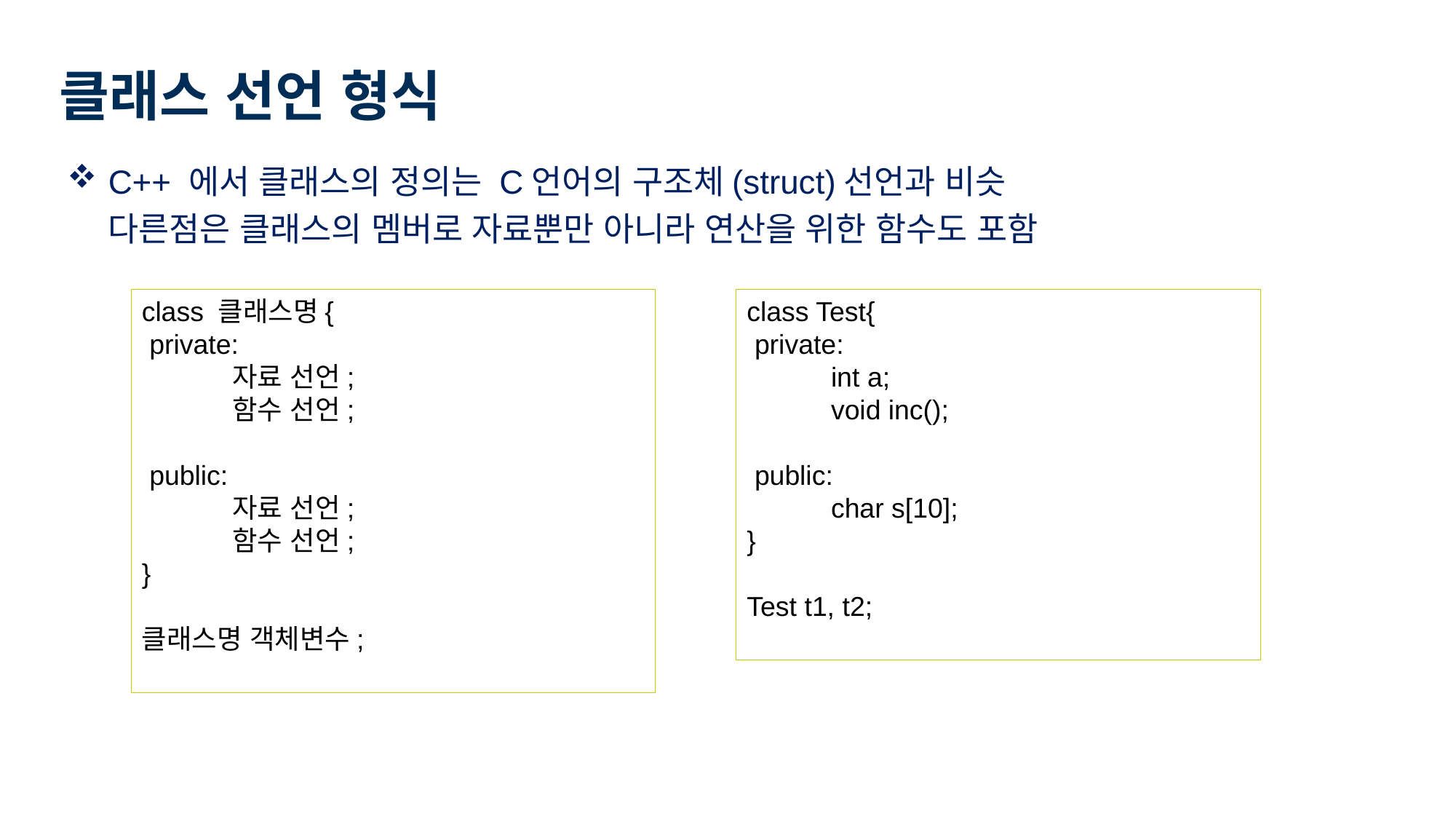

# 클래스 선언 형식
C++ 에서 클래스의 정의는 C언어의 구조체(struct)선언과 비슷
다른점은 클래스의 멤버로 자료뿐만 아니라 연산을 위한 함수도 포함
class 클래스명{
 private:
           자료 선언;
           함수 선언;

 public:
           자료 선언;
           함수 선언;
}

클래스명 객체변수;

class Test{
 private:
           int a;
           void inc();

 public:
           char s[10];
}

Test t1, t2;

12